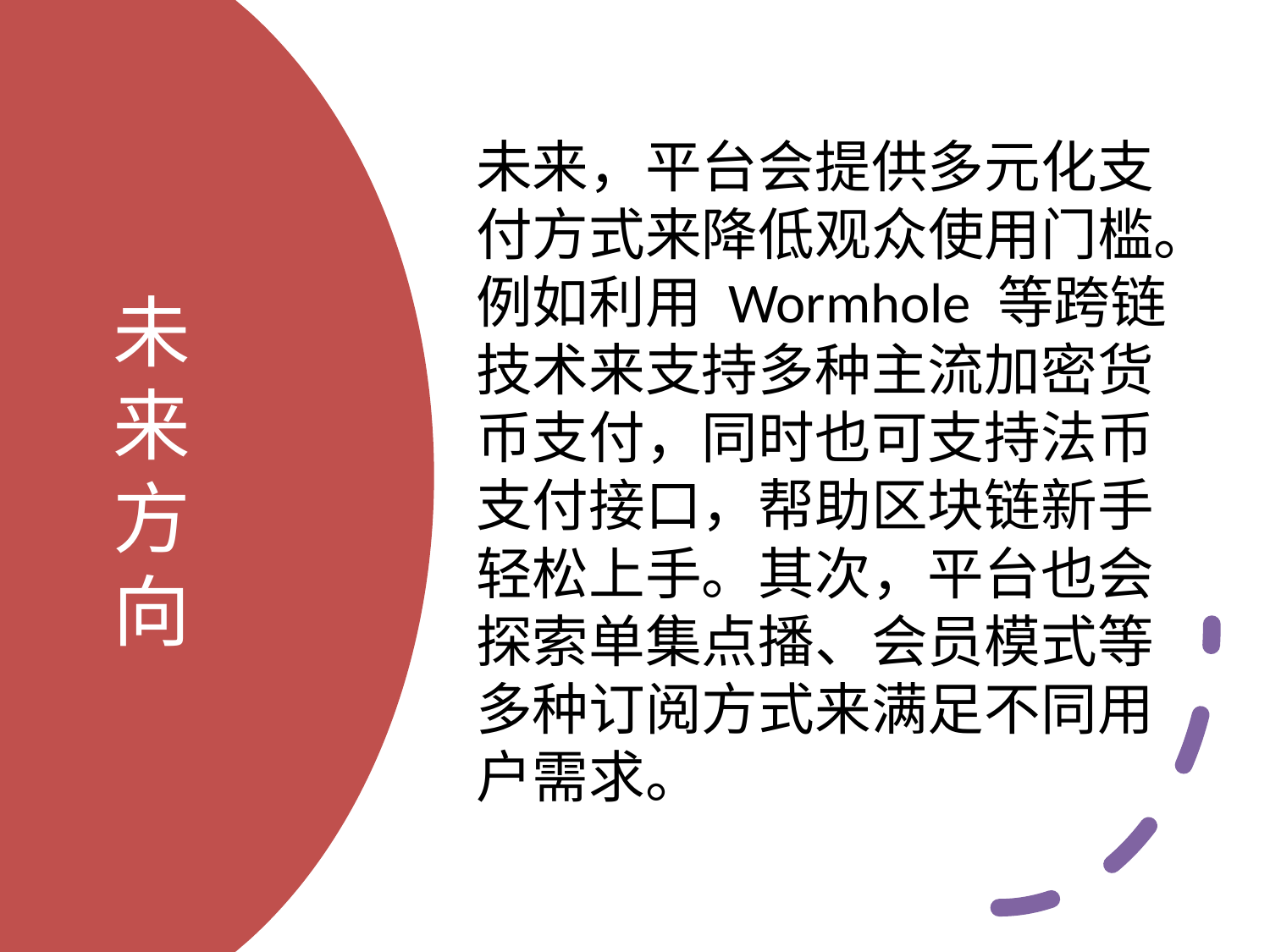

未来，平台会提供多元化支付方式来降低观众使用门槛。例如利用 Wormhole 等跨链技术来支持多种主流加密货币支付，同时也可支持法币支付接口，帮助区块链新手轻松上手。其次，平台也会探索单集点播、会员模式等多种订阅方式来满足不同用户需求。
# 未来方向